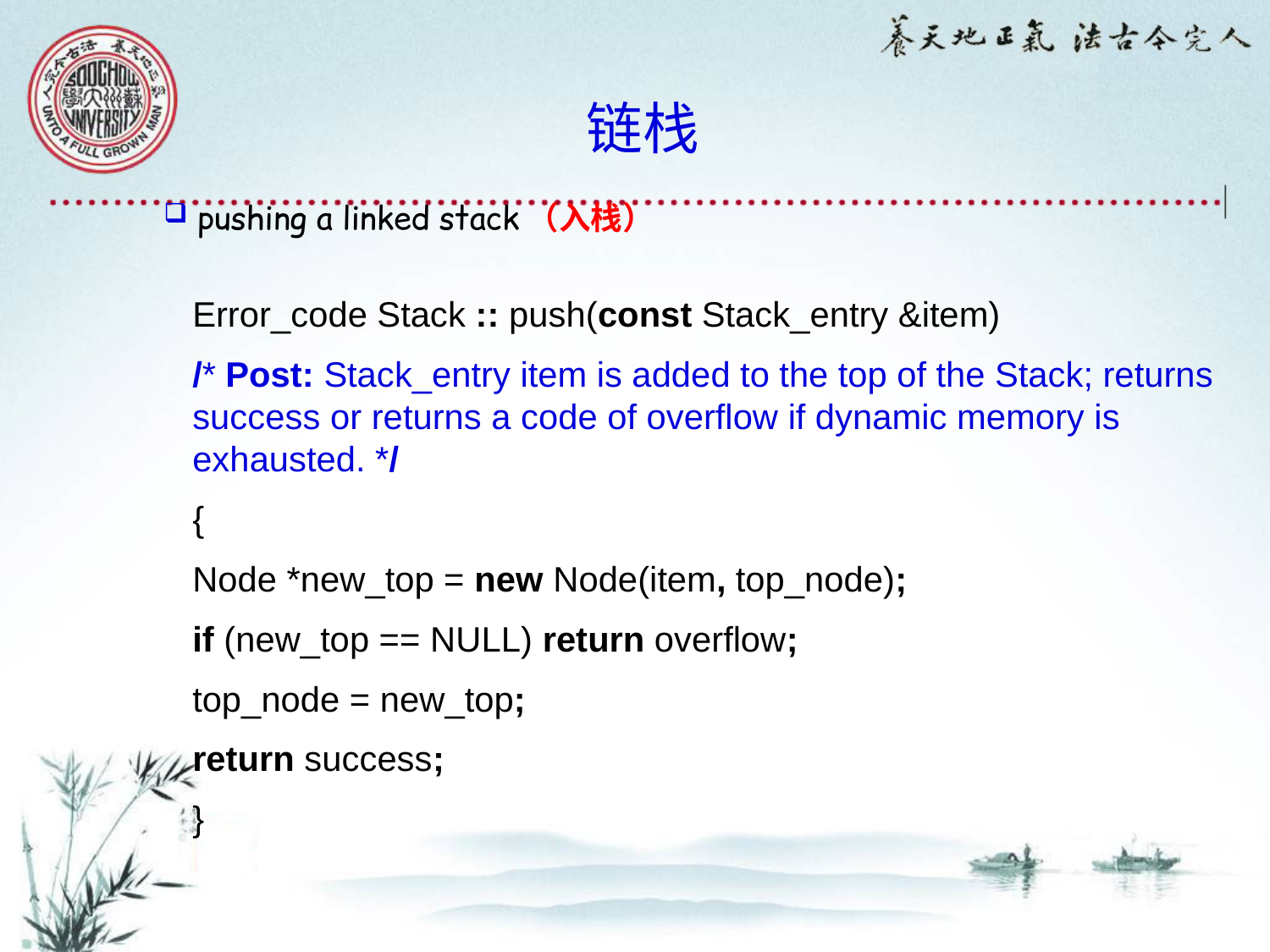

# 链栈
 pushing a linked stack（入栈）
Error_code Stack :: push(const Stack_entry &item)
/* Post: Stack_entry item is added to the top of the Stack; returns success or returns a code of overflow if dynamic memory is exhausted. */
{
Node *new_top = new Node(item, top_node);
if (new_top == NULL) return overflow;
top_node = new_top;
return success;
}